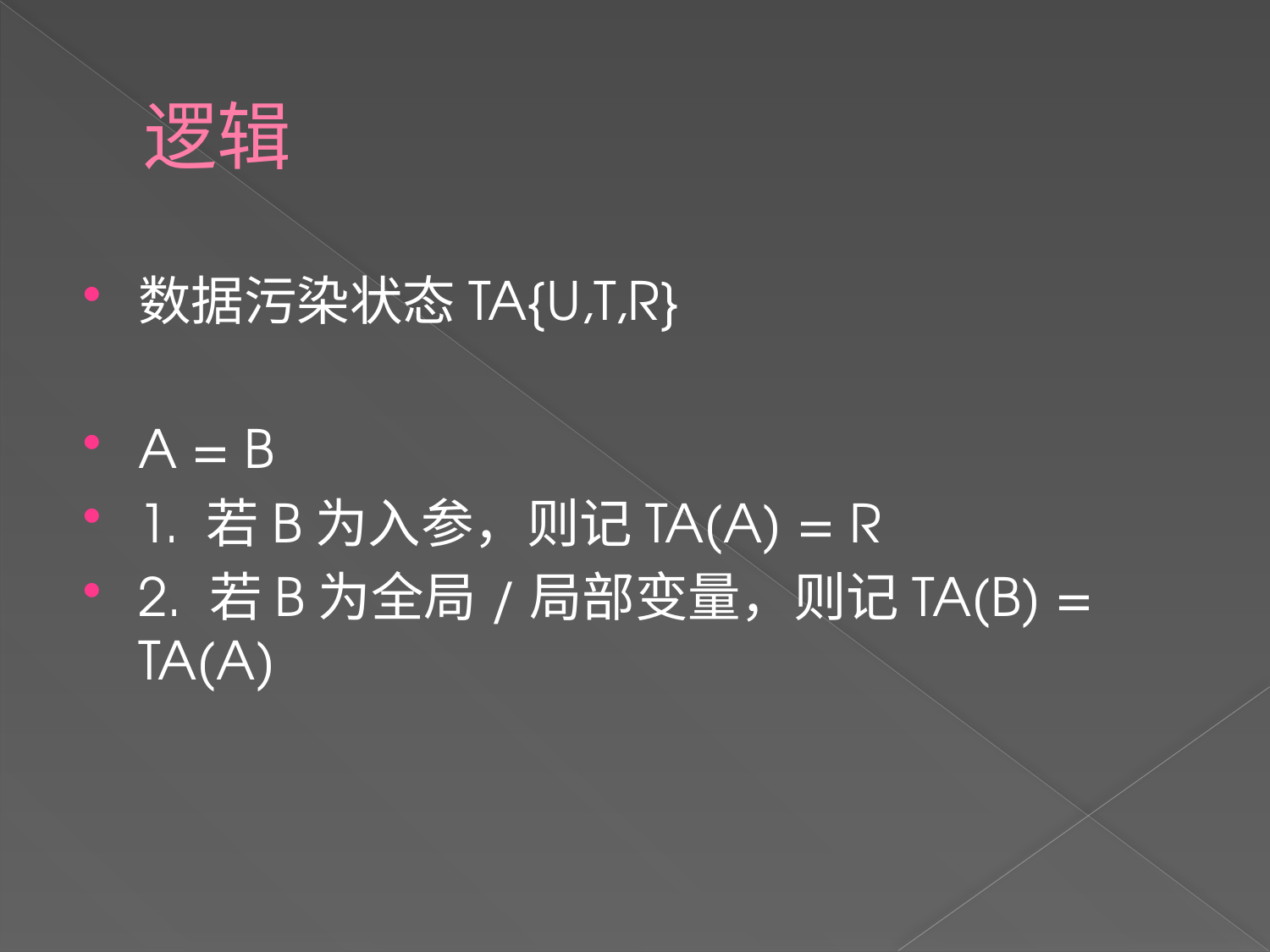

# 逻辑
数据污染状态TA{U,T,R}

A = B
1. 若B为入参，则记TA(A) = R
2. 若B为全局/局部变量，则记TA(B) = TA(A)